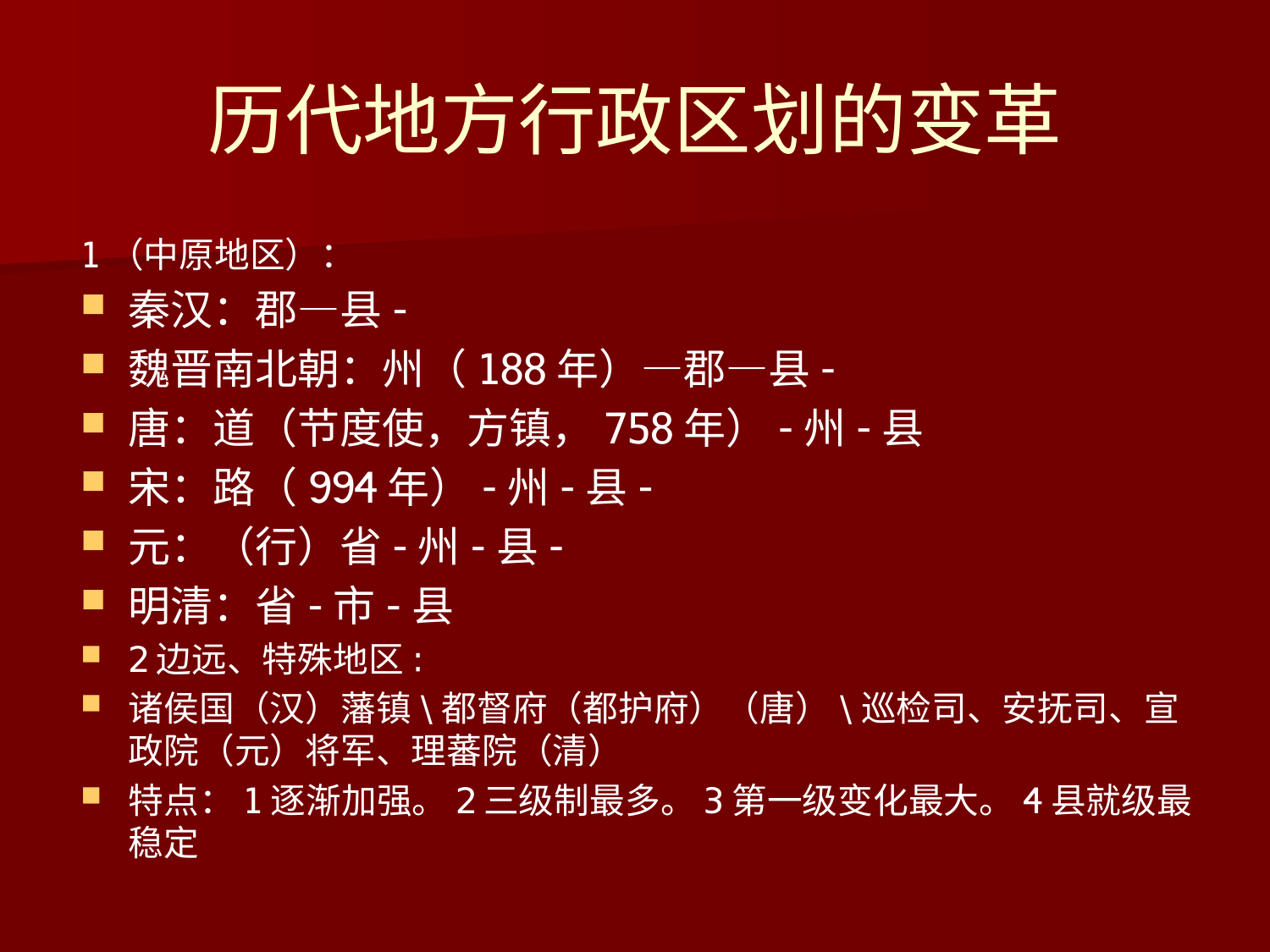

# 历代地方行政区划的变革
1（中原地区）：
秦汉：郡—县-
魏晋南北朝：州（188年）—郡—县-
唐：道（节度使，方镇，758年）-州-县
宋：路（994年）-州-县-
元：（行）省-州-县-
明清：省-市-县
2边远、特殊地区:
诸侯国（汉）藩镇\都督府（都护府）（唐）\巡检司、安抚司、宣政院（元）将军、理蕃院（清）
特点：1逐渐加强。2三级制最多。3第一级变化最大。4县就级最稳定